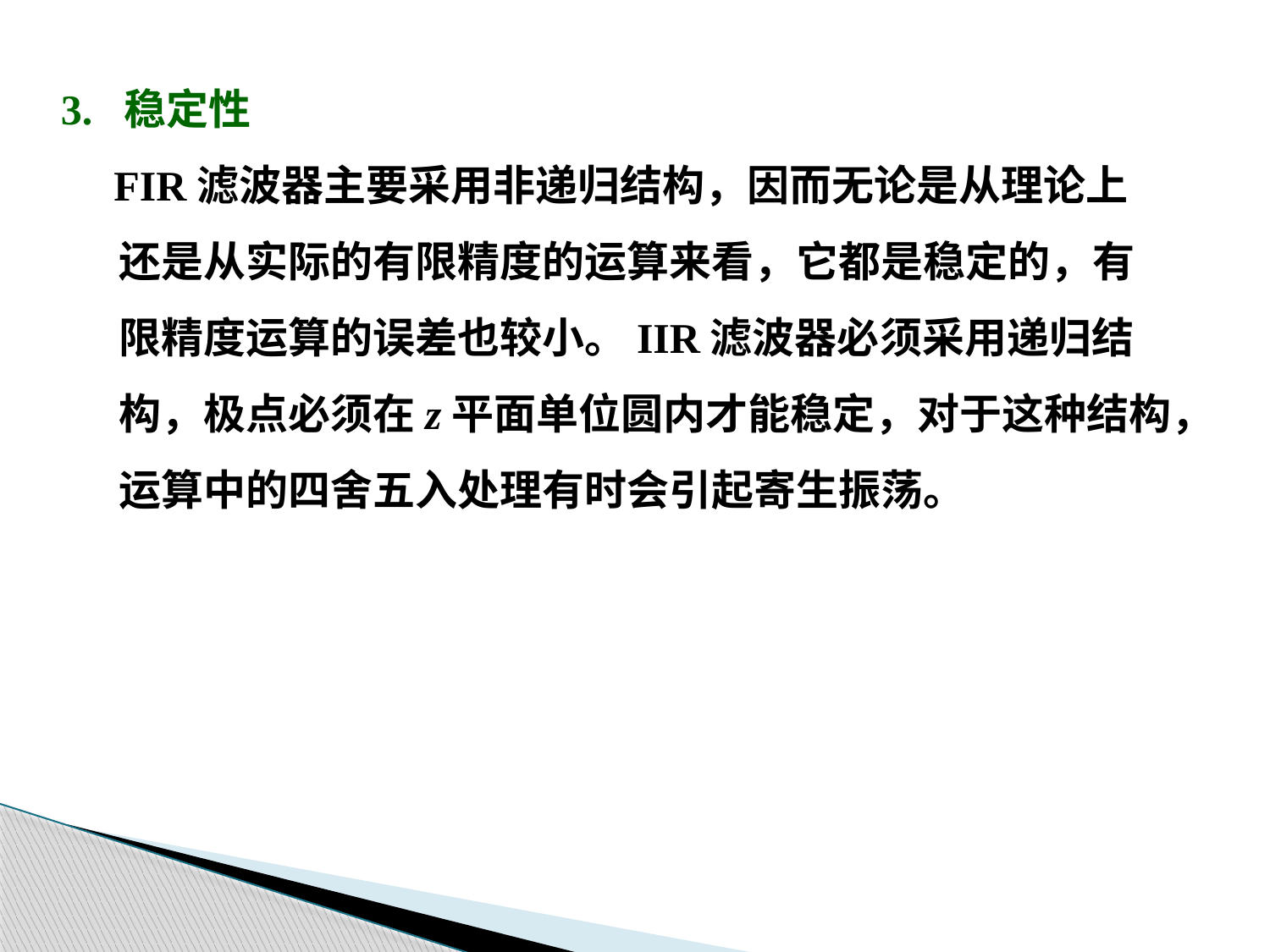

3.  稳定性
     FIR滤波器主要采用非递归结构，因而无论是从理论上
     还是从实际的有限精度的运算来看，它都是稳定的，有
     限精度运算的误差也较小。IIR滤波器必须采用递归结
     构，极点必须在z平面单位圆内才能稳定，对于这种结构，
     运算中的四舍五入处理有时会引起寄生振荡。